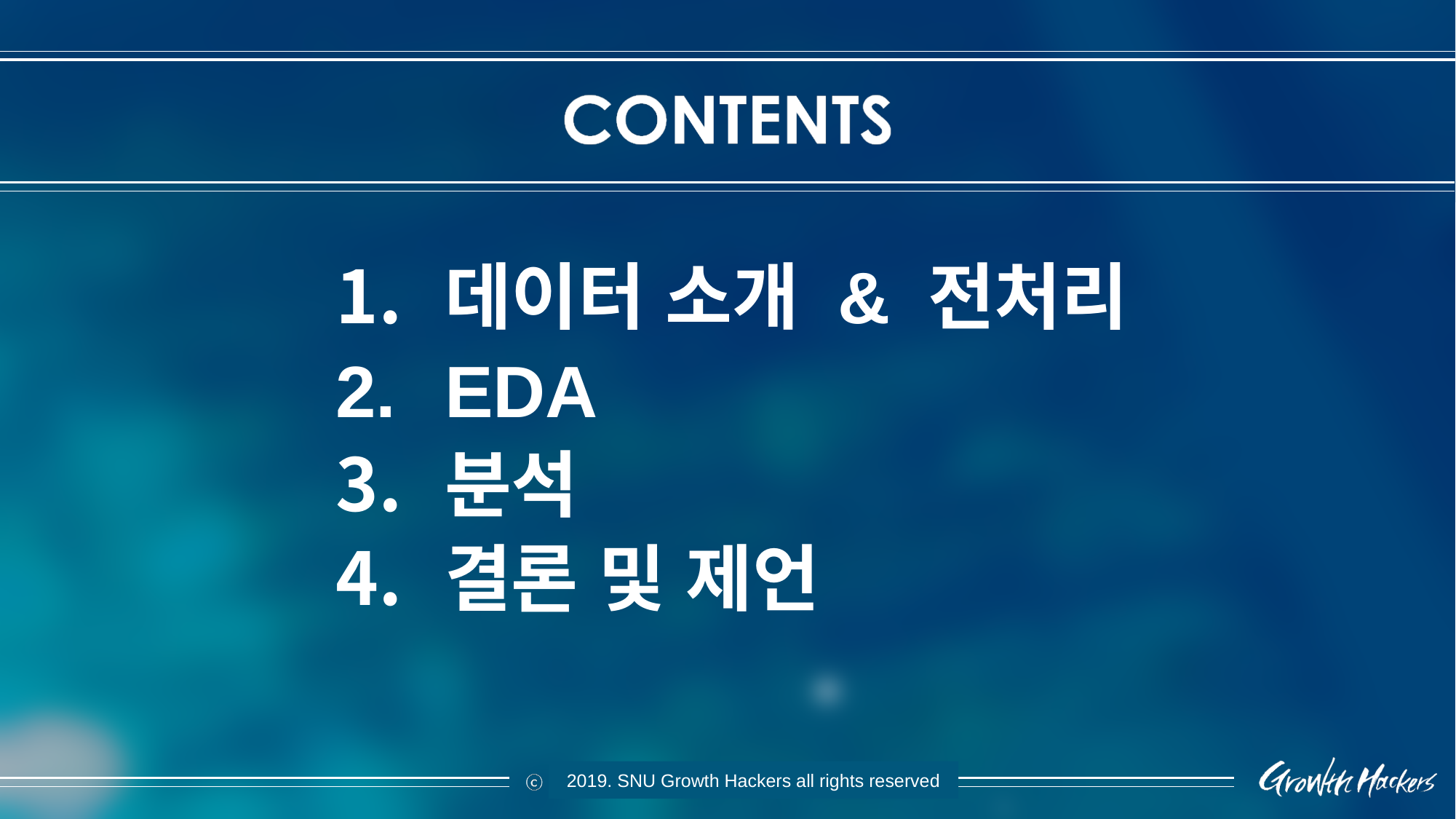

데이터 소개 & 전처리
EDA
분석
결론 및 제언